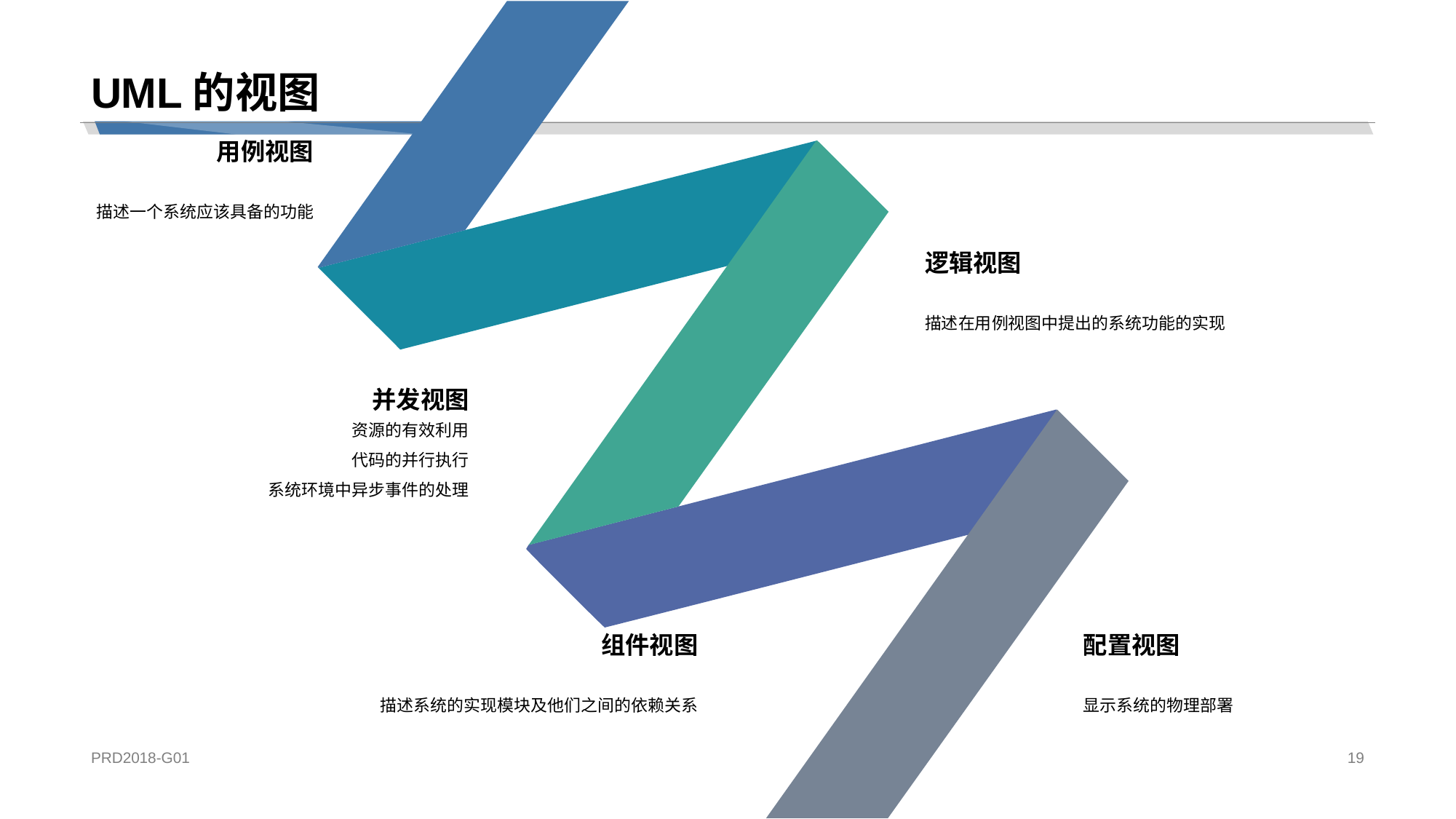

# UML的视图

用例视图
描述一个系统应该具备的功能

逻辑视图
描述在用例视图中提出的系统功能的实现
并发视图
资源的有效利用
代码的并行执行
系统环境中异步事件的处理

组件视图
描述系统的实现模块及他们之间的依赖关系
配置视图
显示系统的物理部署
PRD2018-G01
19